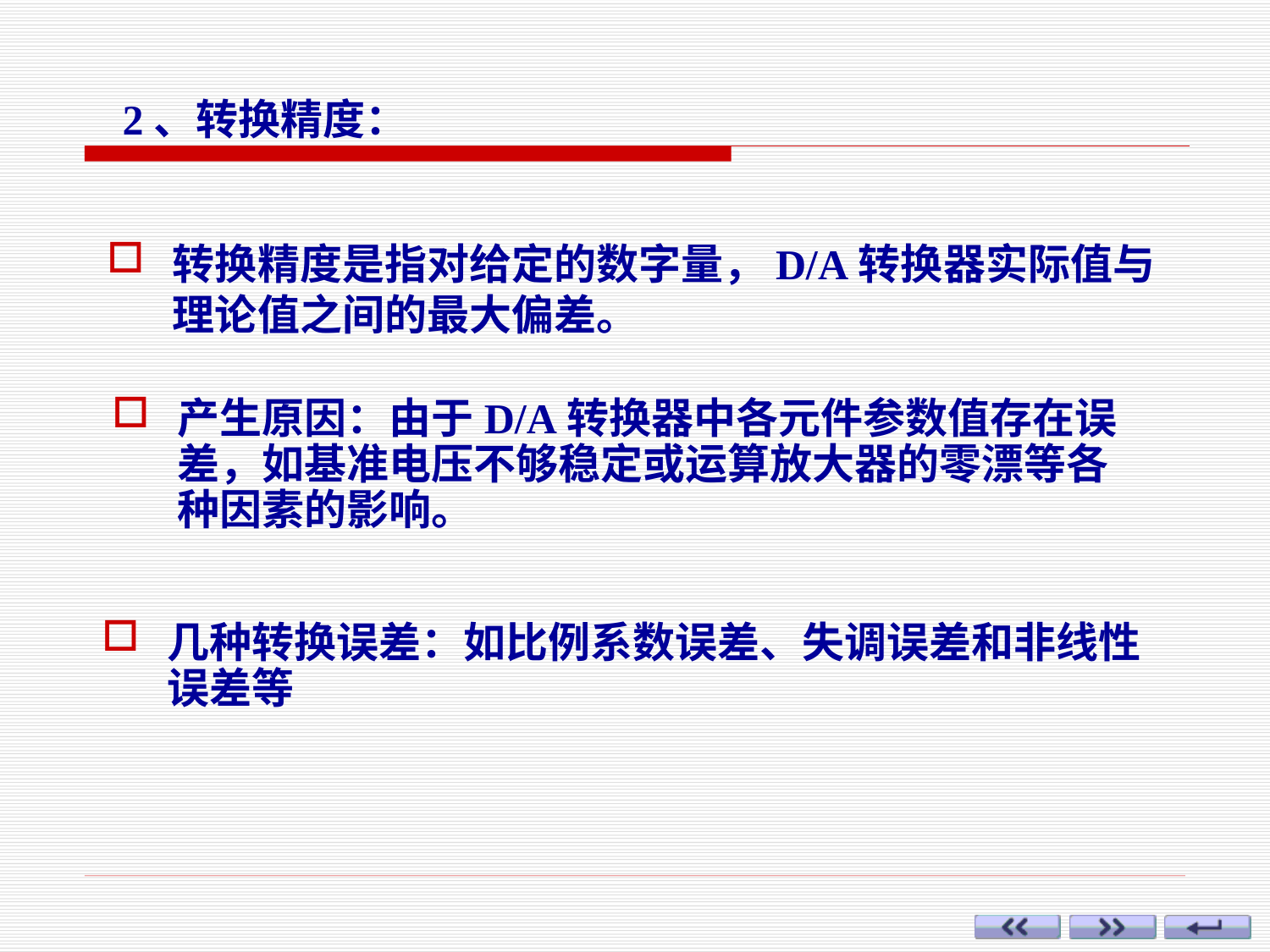

2、转换精度：
转换精度是指对给定的数字量，D/A转换器实际值与理论值之间的最大偏差。
产生原因：由于D/A转换器中各元件参数值存在误差，如基准电压不够稳定或运算放大器的零漂等各种因素的影响。
几种转换误差：如比例系数误差、失调误差和非线性误差等